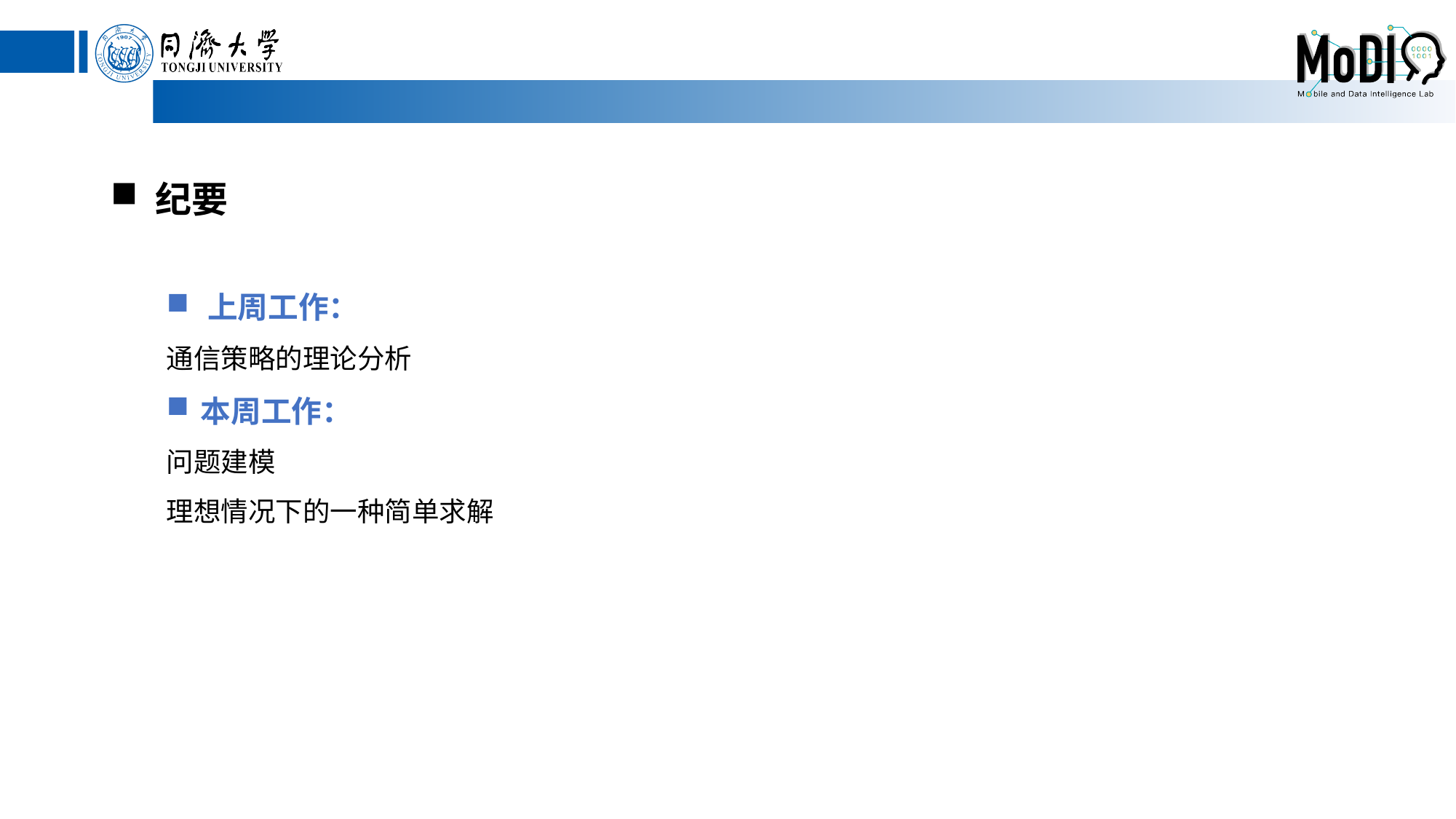

纪要
上周工作：
通信策略的理论分析
本周工作：
问题建模
理想情况下的一种简单求解